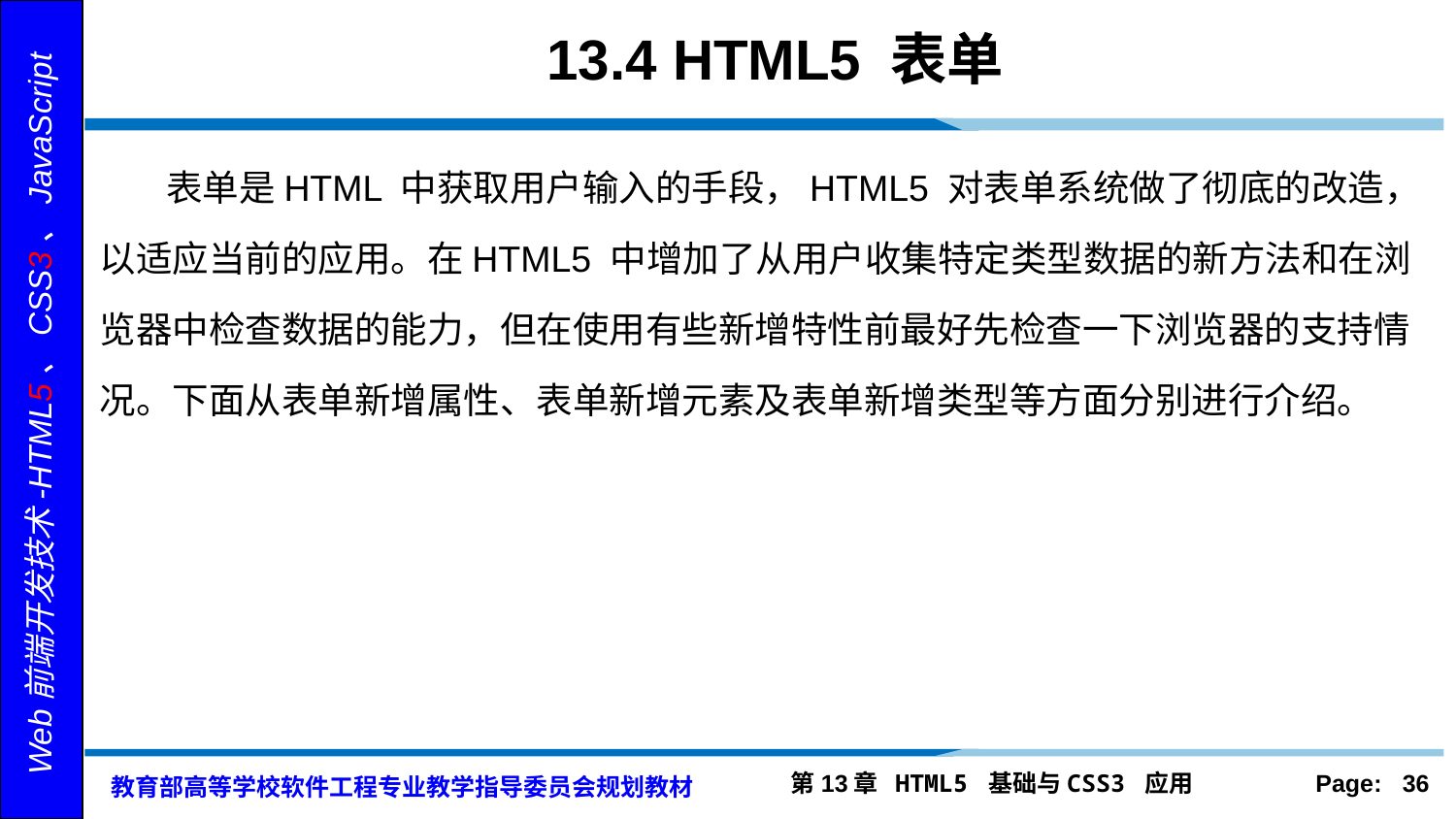

# 13.4 HTML5 表单
       表单是HTML 中获取用户输入的手段，HTML5 对表单系统做了彻底的改造，以适应当前的应用。在HTML5 中增加了从用户收集特定类型数据的新方法和在浏览器中检查数据的能力，但在使用有些新增特性前最好先检查一下浏览器的支持情况。下面从表单新增属性、表单新增元素及表单新增类型等方面分别进行介绍。